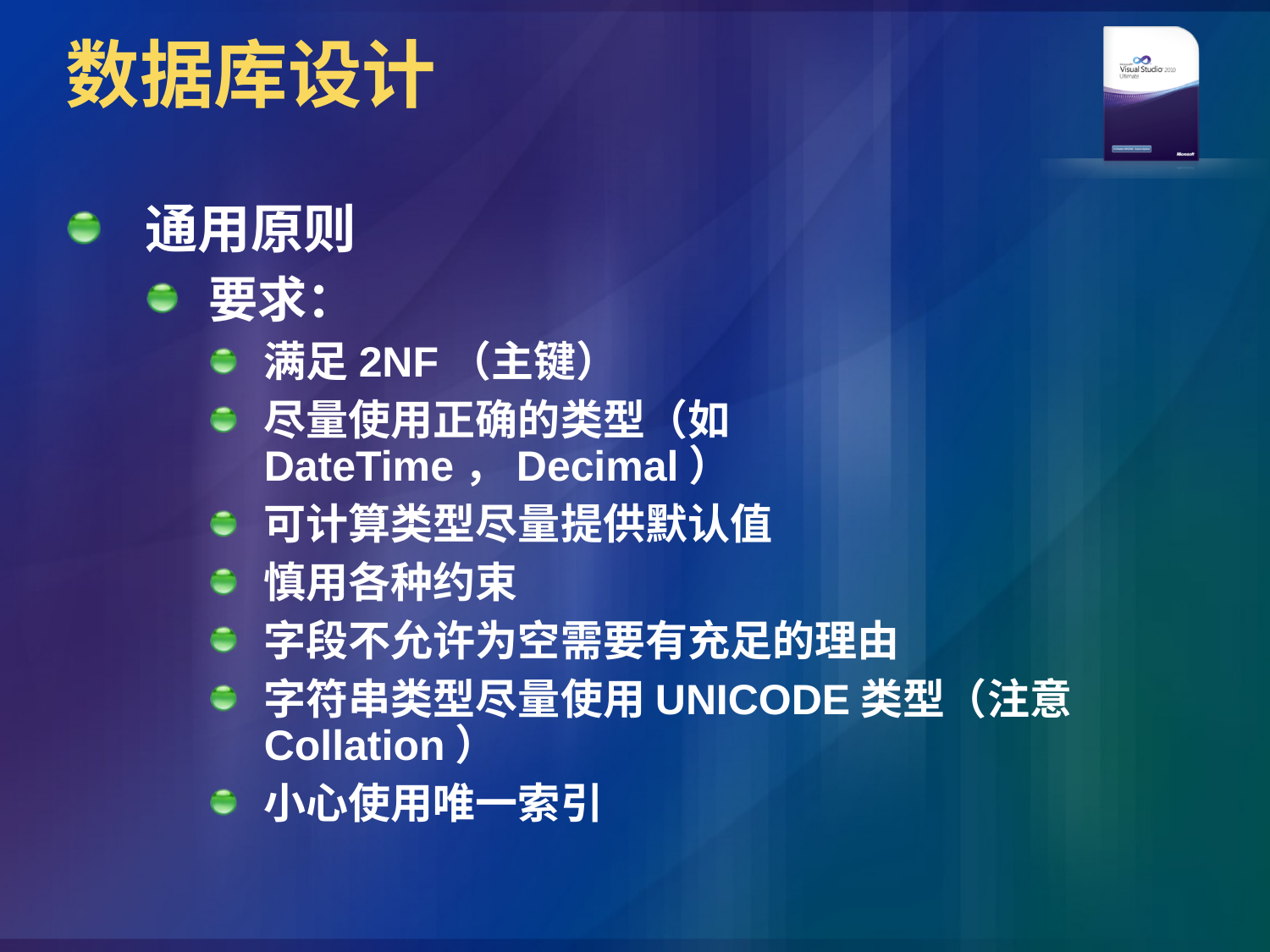

# 数据库设计
通用原则
要求：
满足2NF（主键）
尽量使用正确的类型（如DateTime，Decimal）
可计算类型尽量提供默认值
慎用各种约束
字段不允许为空需要有充足的理由
字符串类型尽量使用UNICODE类型（注意Collation）
小心使用唯一索引